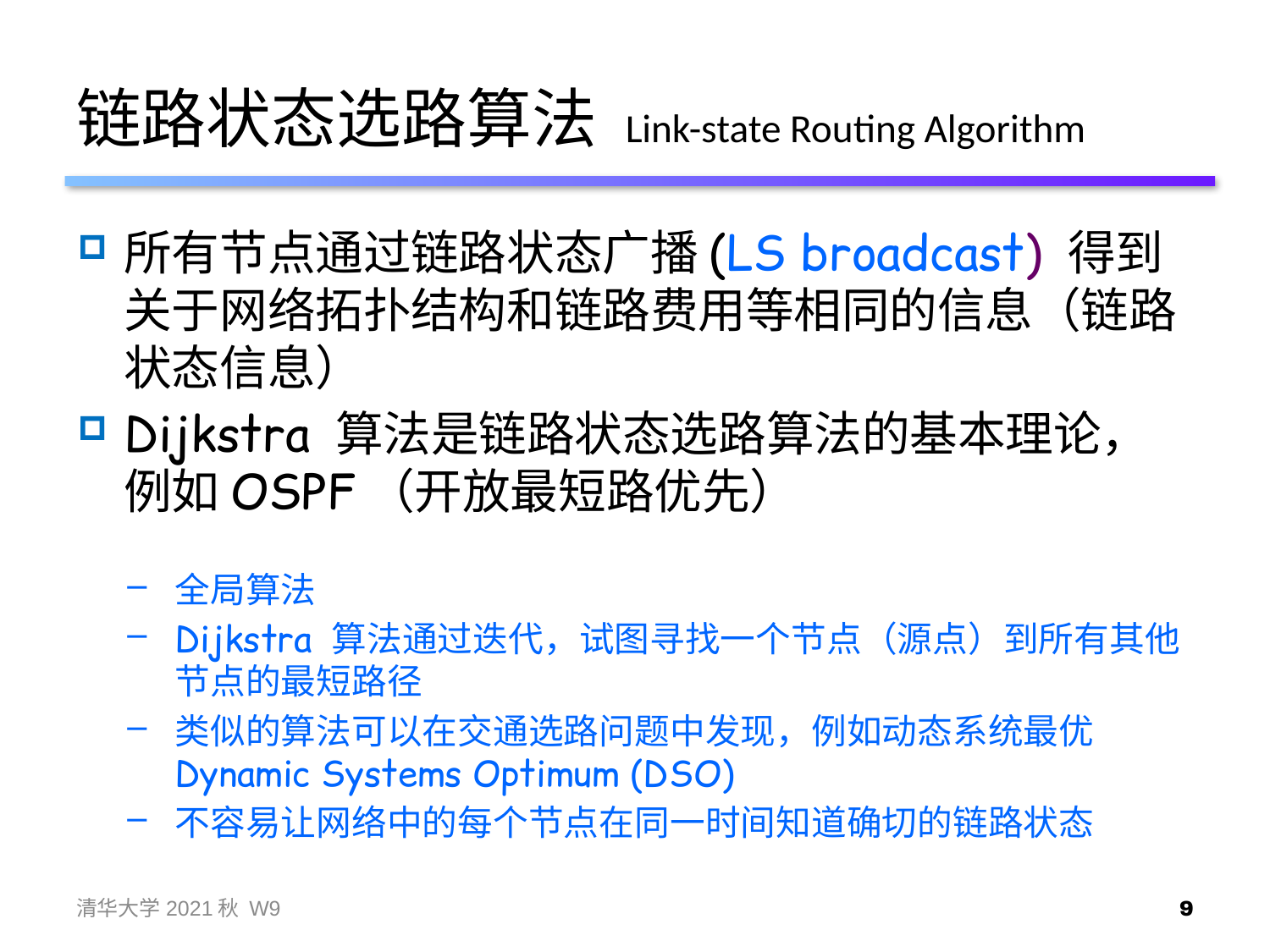

# 链路状态选路算法 Link-state Routing Algorithm
所有节点通过链路状态广播(LS broadcast) 得到关于网络拓扑结构和链路费用等相同的信息（链路状态信息）
Dijkstra 算法是链路状态选路算法的基本理论，例如OSPF（开放最短路优先）
全局算法
Dijkstra 算法通过迭代，试图寻找一个节点（源点）到所有其他节点的最短路径
类似的算法可以在交通选路问题中发现，例如动态系统最优Dynamic Systems Optimum (DSO)
不容易让网络中的每个节点在同一时间知道确切的链路状态
清华大学2021秋 W9
9